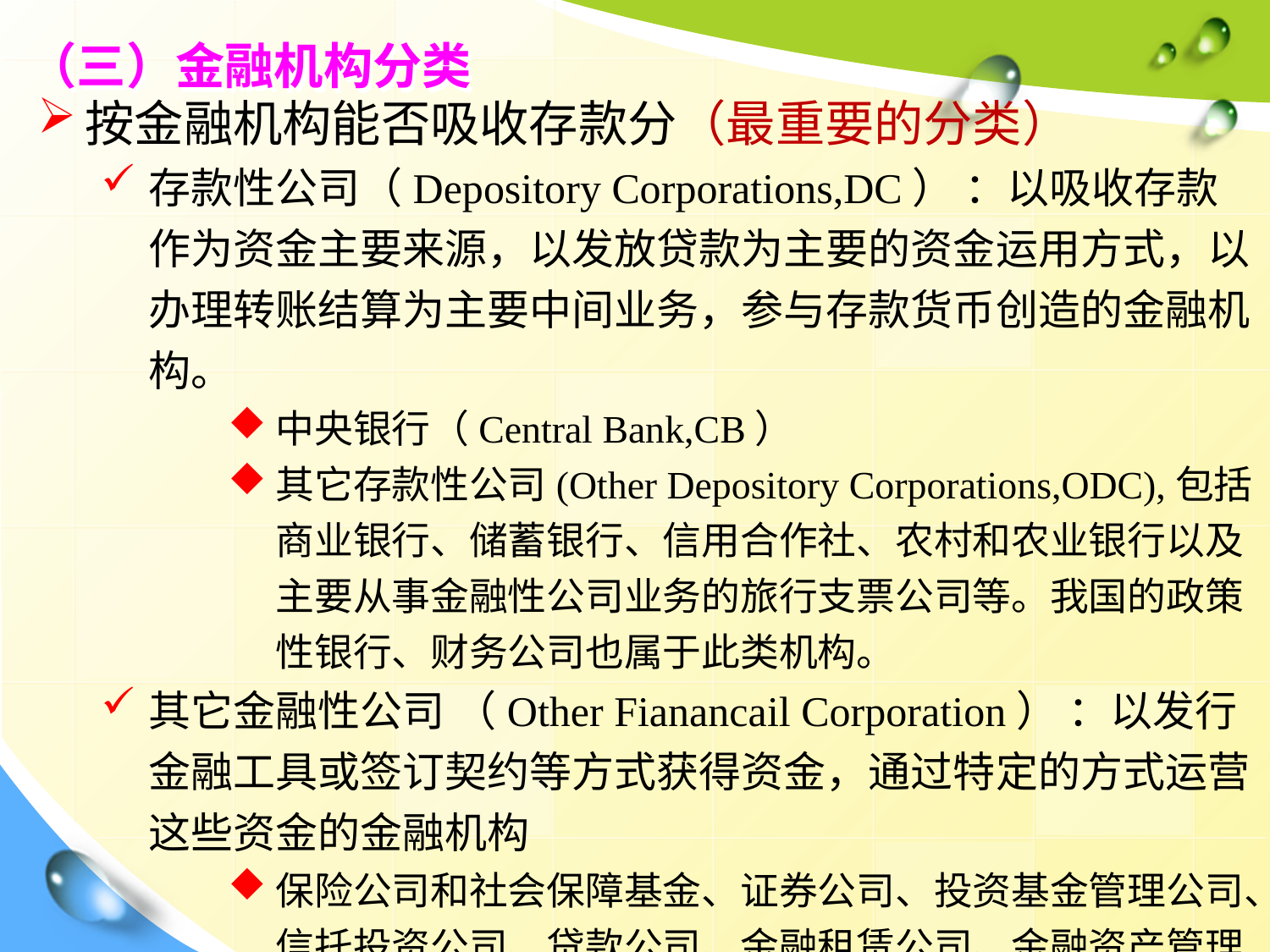

# （三）金融机构分类
按金融机构能否吸收存款分（最重要的分类）
存款性公司（Depository Corporations,DC） ：以吸收存款作为资金主要来源，以发放贷款为主要的资金运用方式，以办理转账结算为主要中间业务，参与存款货币创造的金融机构。
中央银行（Central Bank,CB）
其它存款性公司(Other Depository Corporations,ODC),包括商业银行、储蓄银行、信用合作社、农村和农业银行以及主要从事金融性公司业务的旅行支票公司等。我国的政策性银行、财务公司也属于此类机构。
其它金融性公司 （Other Fianancail Corporation） ：以发行金融工具或签订契约等方式获得资金，通过特定的方式运营这些资金的金融机构
保险公司和社会保障基金、证券公司、投资基金管理公司、信托投资公司、贷款公司、金融租赁公司、金融资产管理公司等非存款类金融机构。